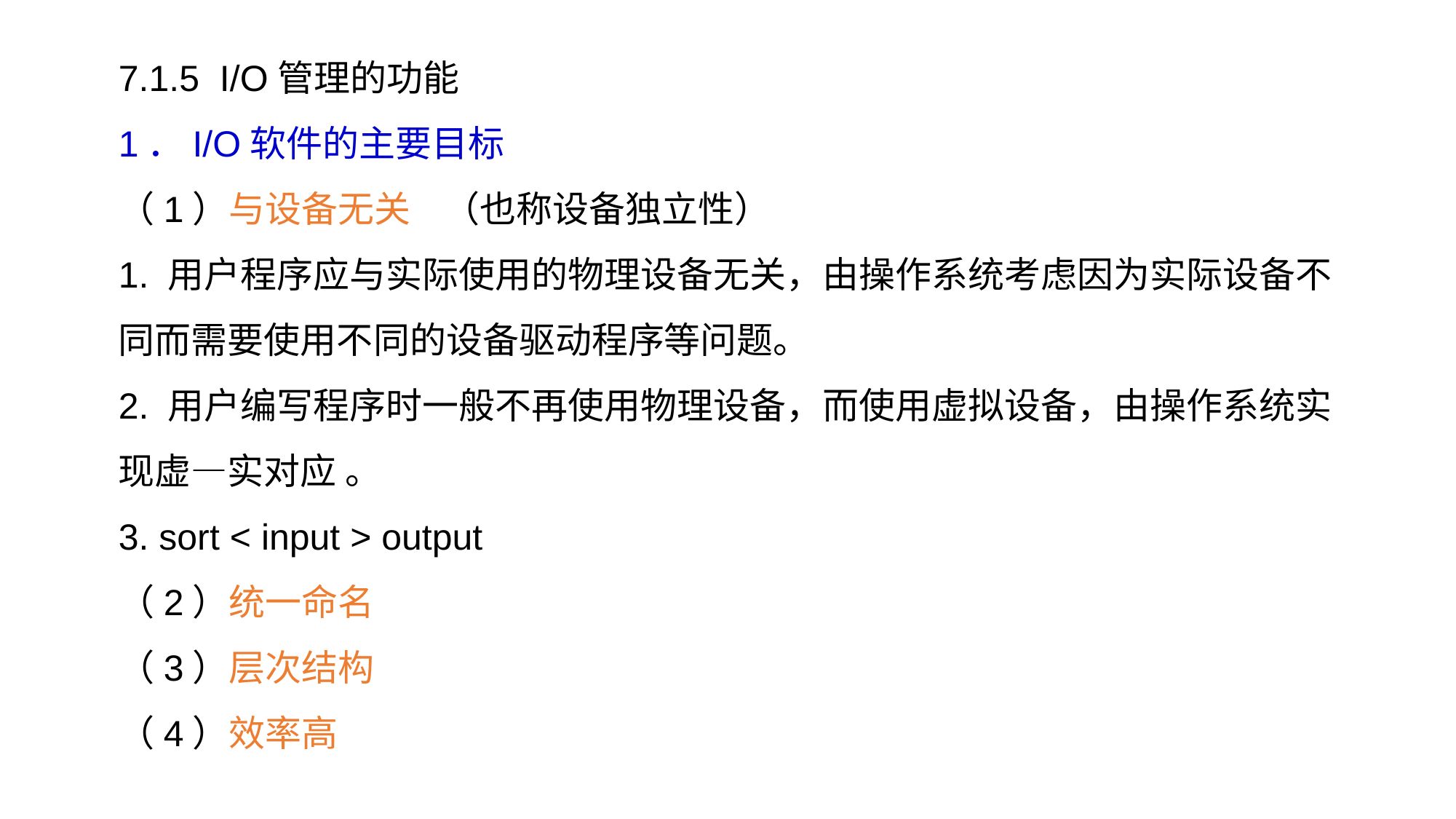

7.1.5  I/O管理的功能
1．I/O软件的主要目标
（1）与设备无关    （也称设备独立性）
1. 用户程序应与实际使用的物理设备无关，由操作系统考虑因为实际设备不同而需要使用不同的设备驱动程序等问题。
2. 用户编写程序时一般不再使用物理设备，而使用虚拟设备，由操作系统实现虚—实对应 。
3. sort < input > output
（2）统一命名
（3）层次结构
（4）效率高